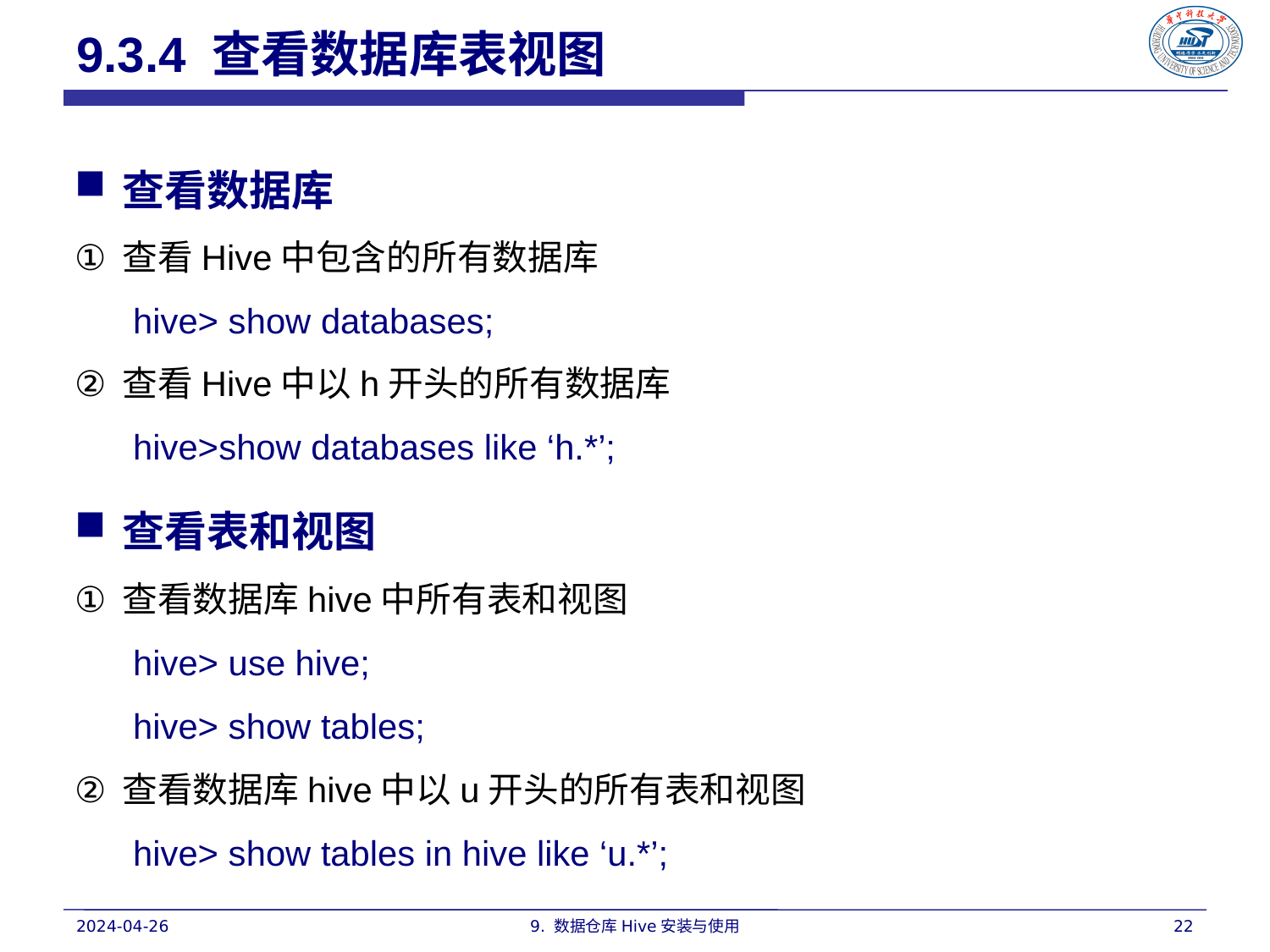

9.3.4 查看数据库表视图
查看数据库
查看Hive中包含的所有数据库
      hive> show databases;
查看Hive中以h开头的所有数据库
      hive>show databases like ‘h.*’;
查看表和视图
查看数据库hive中所有表和视图
      hive> use hive;
      hive> show tables;
查看数据库hive中以u开头的所有表和视图
      hive> show tables in hive like ‘u.*’;
2024-04-26
9. 数据仓库Hive安装与使用
22